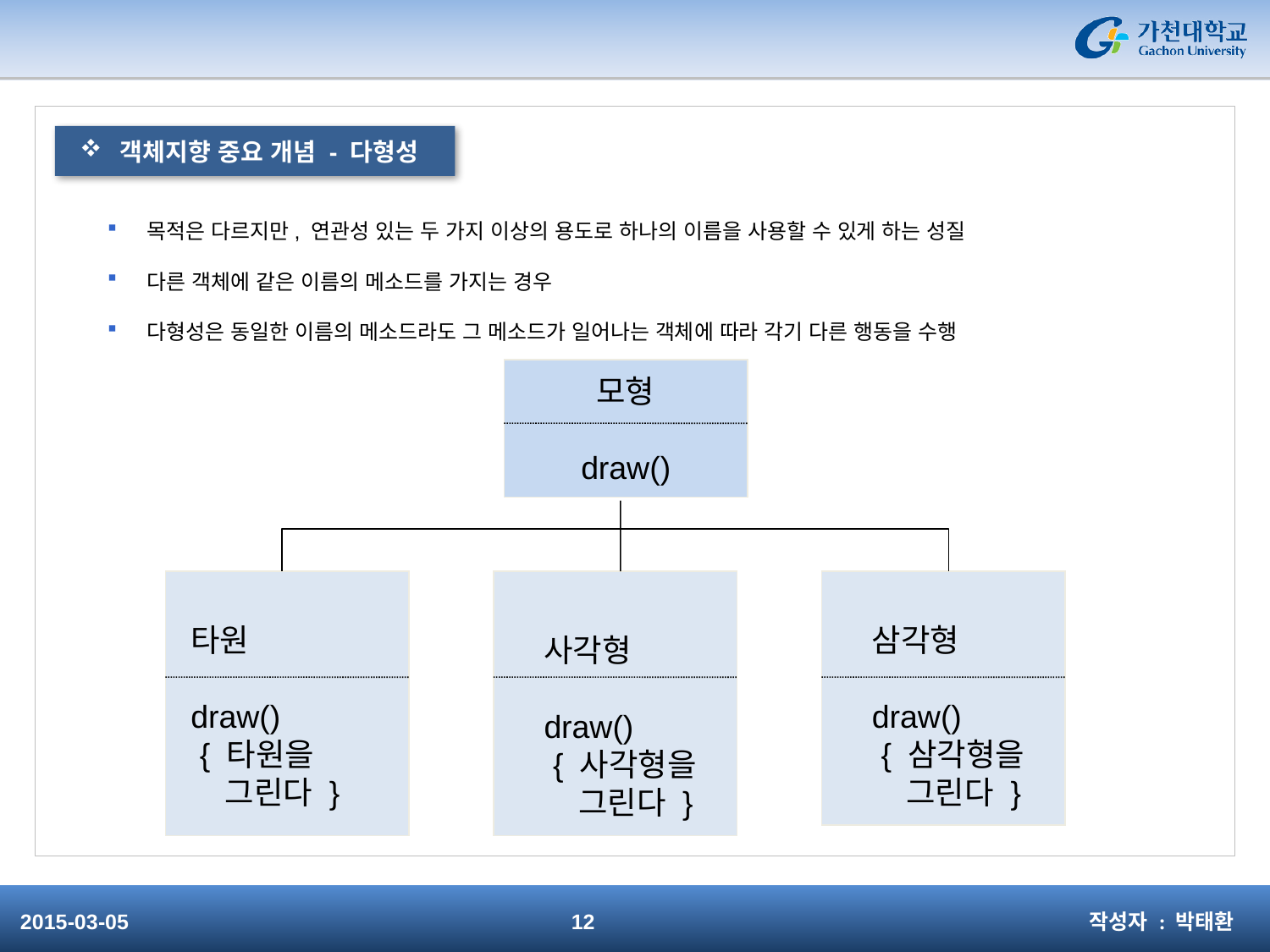

#

객체지향 중요 개념 - 다형성
목적은 다르지만, 연관성 있는 두 가지 이상의 용도로 하나의 이름을 사용할 수 있게 하는 성질
다른 객체에 같은 이름의 메소드를 가지는 경우
다형성은 동일한 이름의 메소드라도 그 메소드가 일어나는 객체에 따라 각기 다른 행동을 수행

모형

draw()

삼각형

draw()
 { 삼각형을
   그린다 }
타원

draw()
 { 타원을
   그린다 }
사각형

draw()
 { 사각형을
   그린다 }

작성자 : 박태환
2015-03-05
12